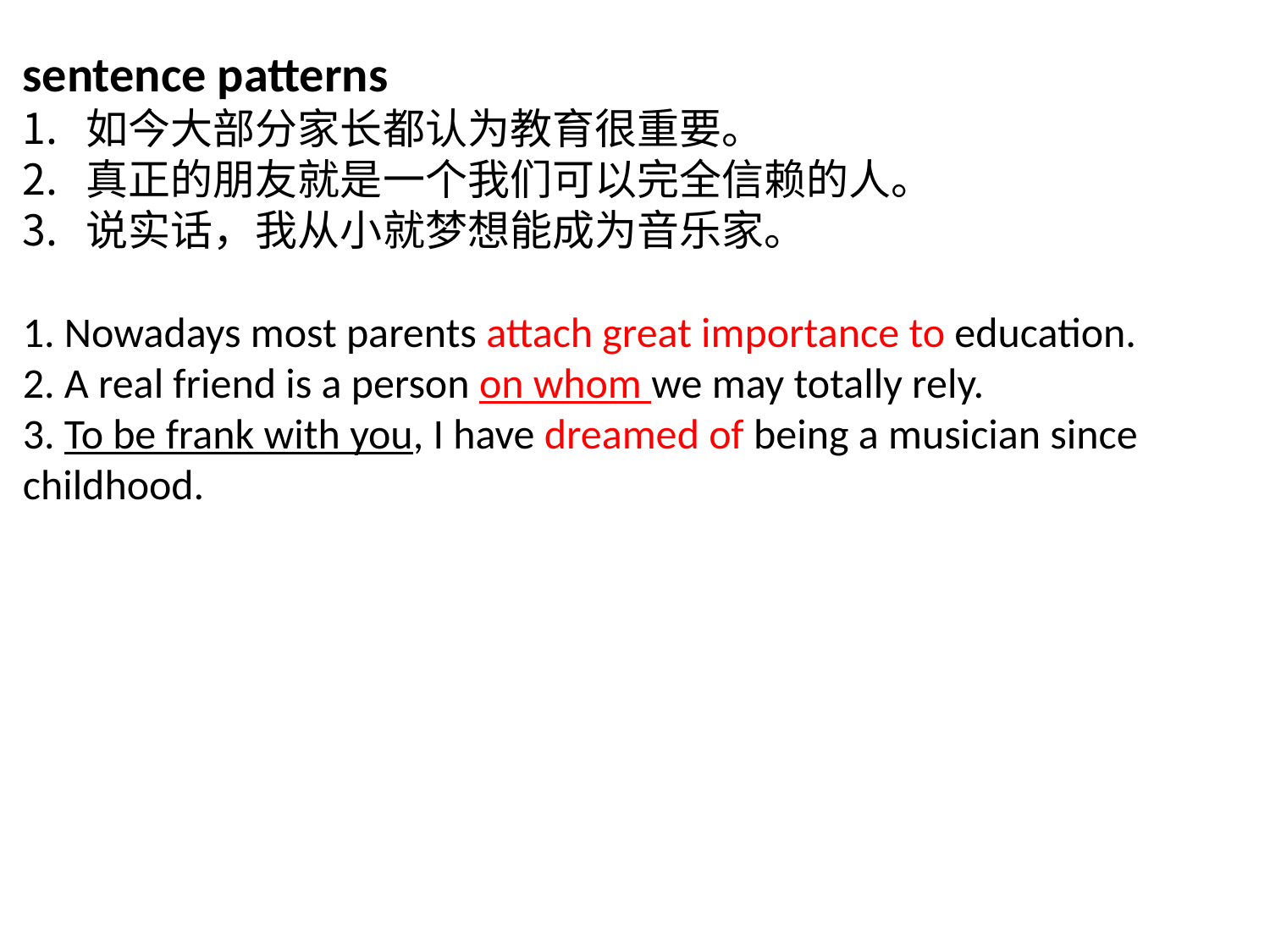

sentence patterns
如今大部分家长都认为教育很重要。
真正的朋友就是一个我们可以完全信赖的人。
说实话，我从小就梦想能成为音乐家。

1. Nowadays most parents attach great importance to education.
2. A real friend is a person on whom we may totally rely.
3. To be frank with you, I have dreamed of being a musician since childhood.